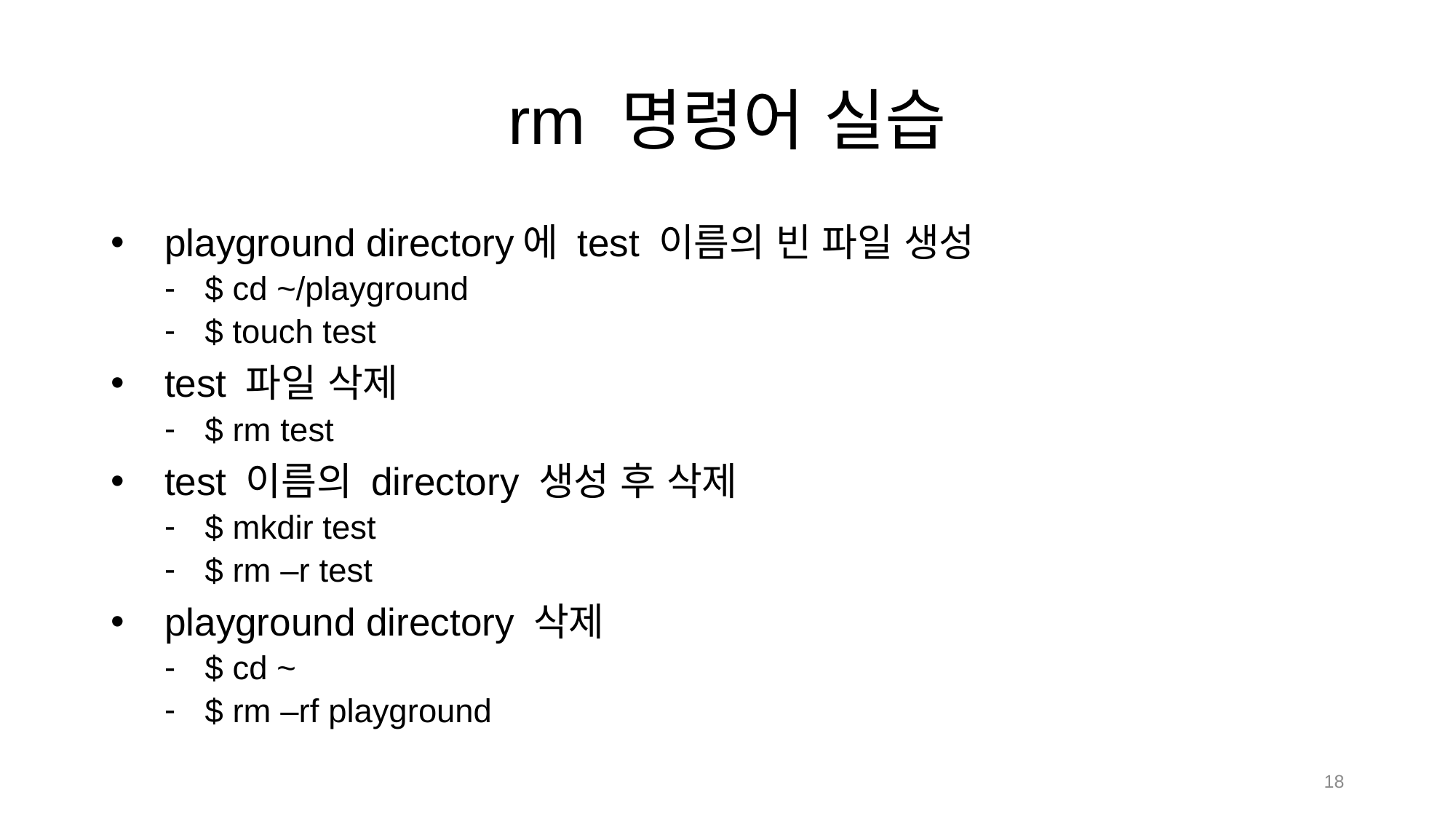

# rm 명령어 실습
playground directory에 test 이름의 빈 파일 생성
$ cd ~/playground
$ touch test
test 파일 삭제
$ rm test
test 이름의 directory 생성 후 삭제
$ mkdir test
$ rm –r test
playground directory 삭제
$ cd ~
$ rm –rf playground
18